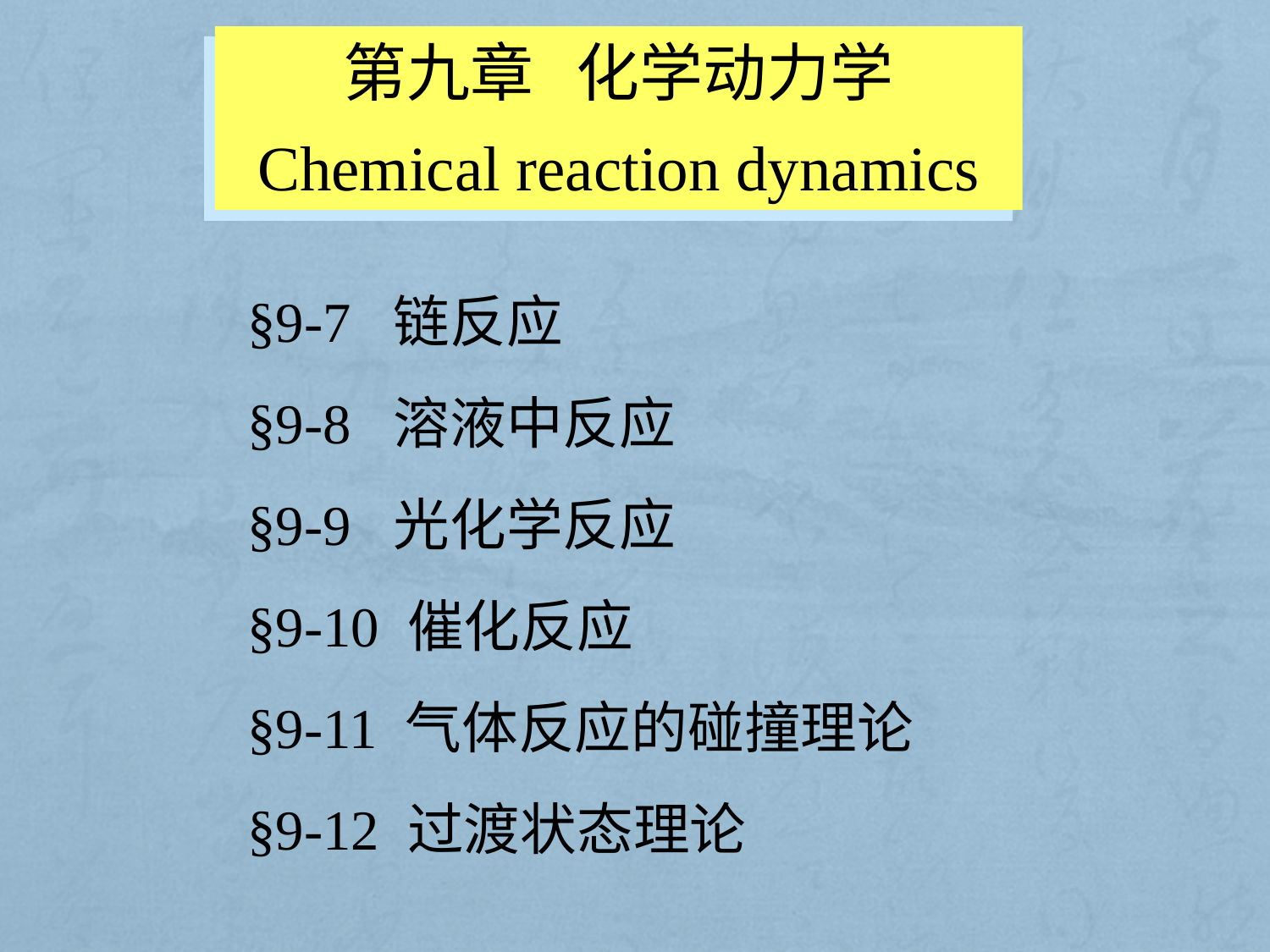

第九章   化学动力学
Chemical reaction dynamics
§9-7  链反应
§9-8  溶液中反应
§9-9  光化学反应
§9-10 催化反应
§9-11 气体反应的碰撞理论
§9-12 过渡状态理论